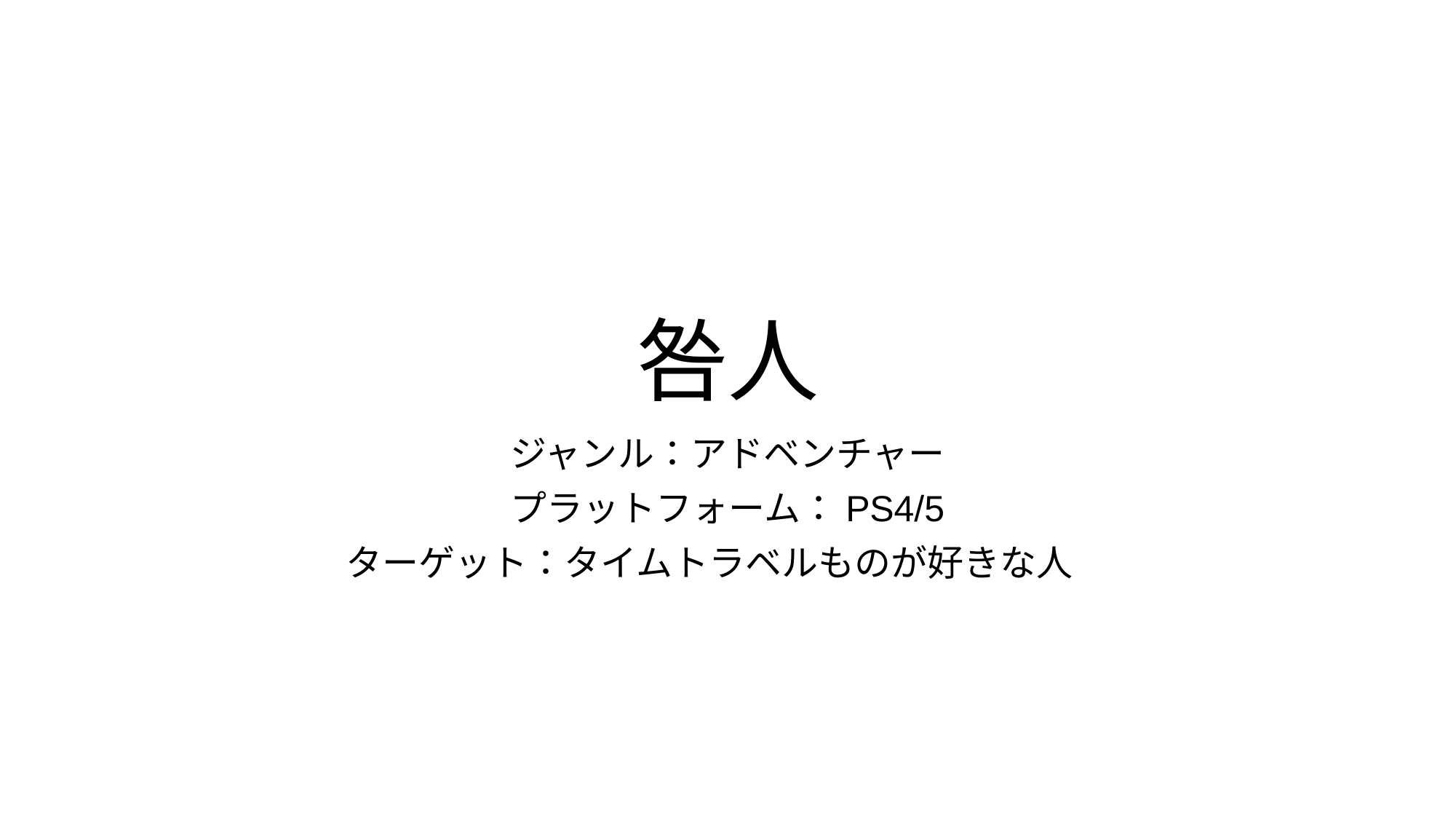

# 咎人
ジャンル：アドベンチャー
プラットフォーム：PS4/5
ターゲット：タイムトラベルものが好きな人